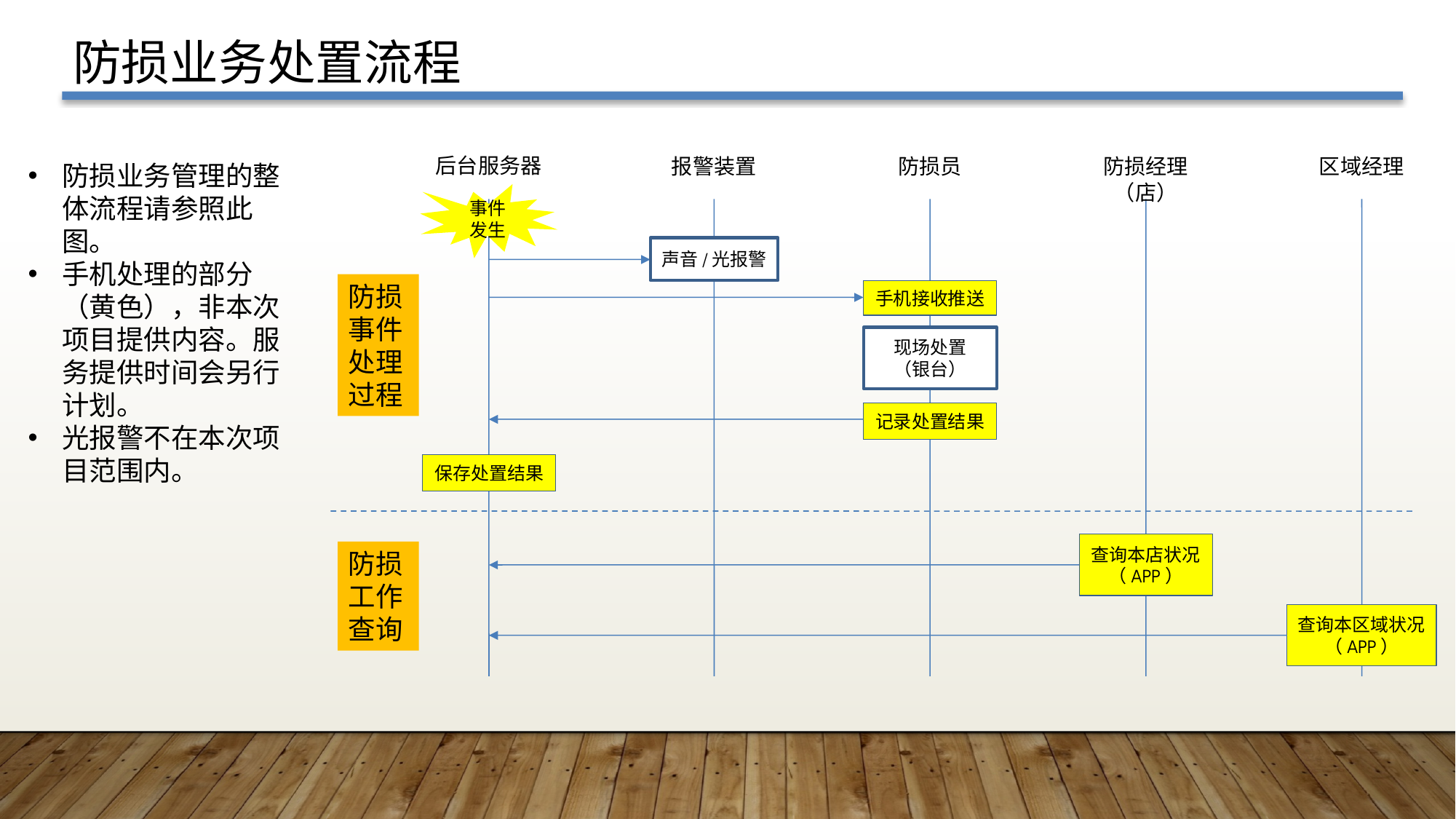

防损业务处置流程

后台服务器
报警装置
防损员
防损经理（店）
区域经理
防损业务管理的整体流程请参照此图。
手机处理的部分（黄色），非本次项目提供内容。服务提供时间会另行计划。
光报警不在本次项目范围内。
事件
发生

声音/光报警

防损事件处理过程
手机接收推送

现场处置
（银台）
记录处置结果

保存处置结果

查询本店状况
（APP）
防损工作查询

查询本区域状况
（APP）